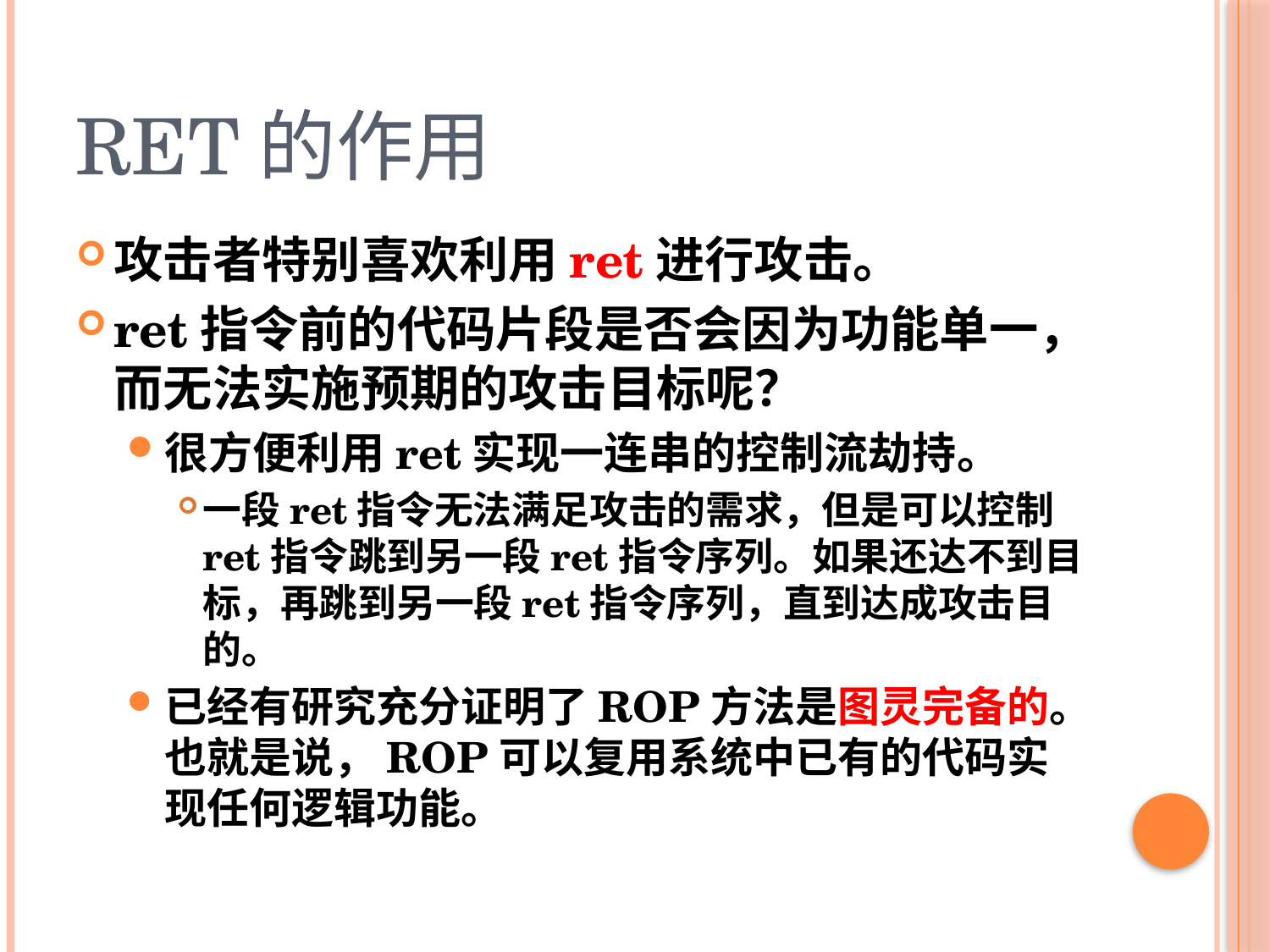

# ret的作用
攻击者特别喜欢利用ret进行攻击。
ret指令前的代码片段是否会因为功能单一，而无法实施预期的攻击目标呢？
很方便利用ret实现一连串的控制流劫持。
一段ret指令无法满足攻击的需求，但是可以控制ret指令跳到另一段ret指令序列。如果还达不到目标，再跳到另一段ret指令序列，直到达成攻击目的。
已经有研究充分证明了ROP方法是图灵完备的。也就是说，ROP可以复用系统中已有的代码实现任何逻辑功能。